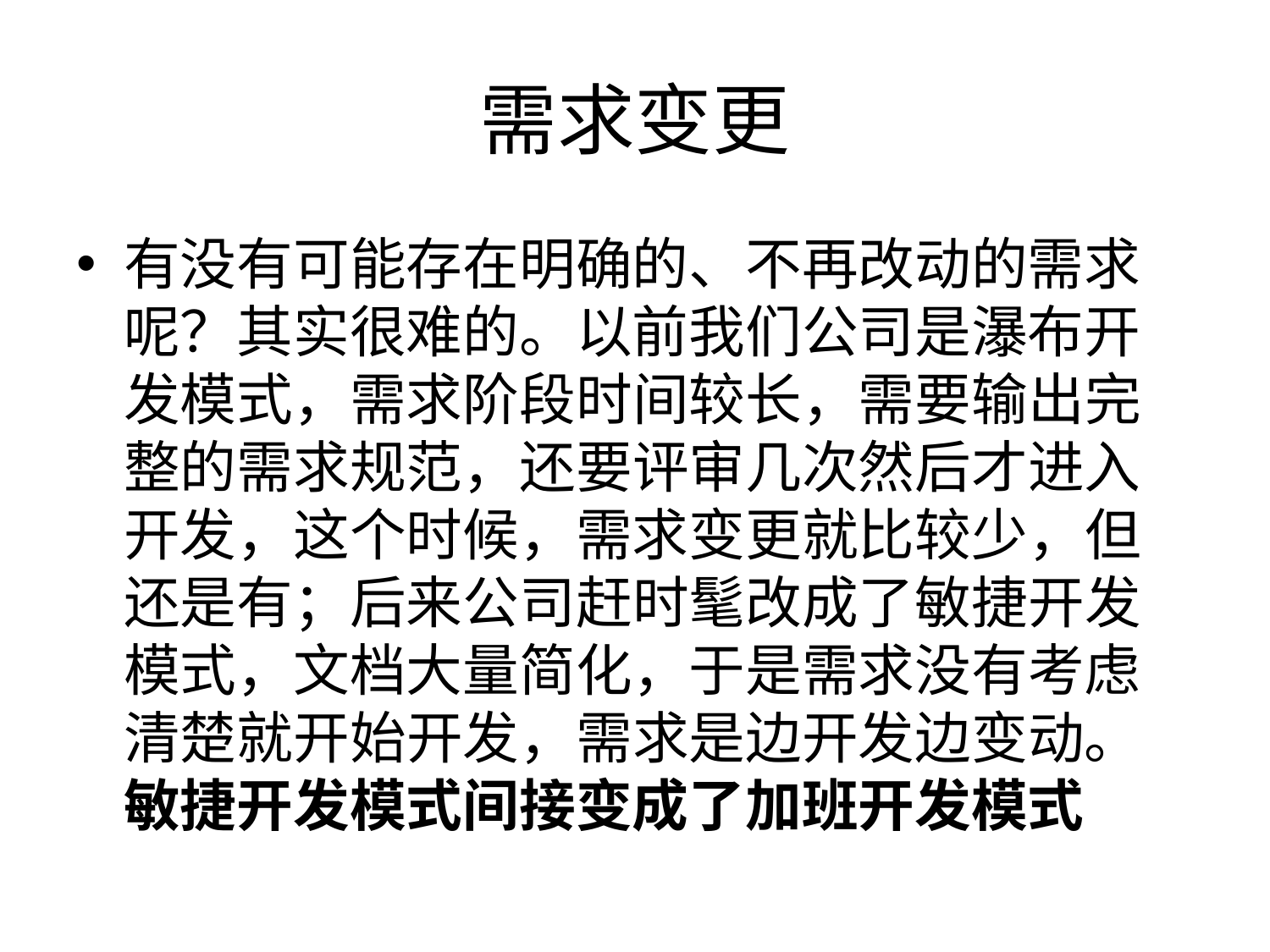

# 需求变更
有没有可能存在明确的、不再改动的需求呢？其实很难的。以前我们公司是瀑布开发模式，需求阶段时间较长，需要输出完整的需求规范，还要评审几次然后才进入开发，这个时候，需求变更就比较少，但还是有；后来公司赶时髦改成了敏捷开发模式，文档大量简化，于是需求没有考虑清楚就开始开发，需求是边开发边变动。敏捷开发模式间接变成了加班开发模式